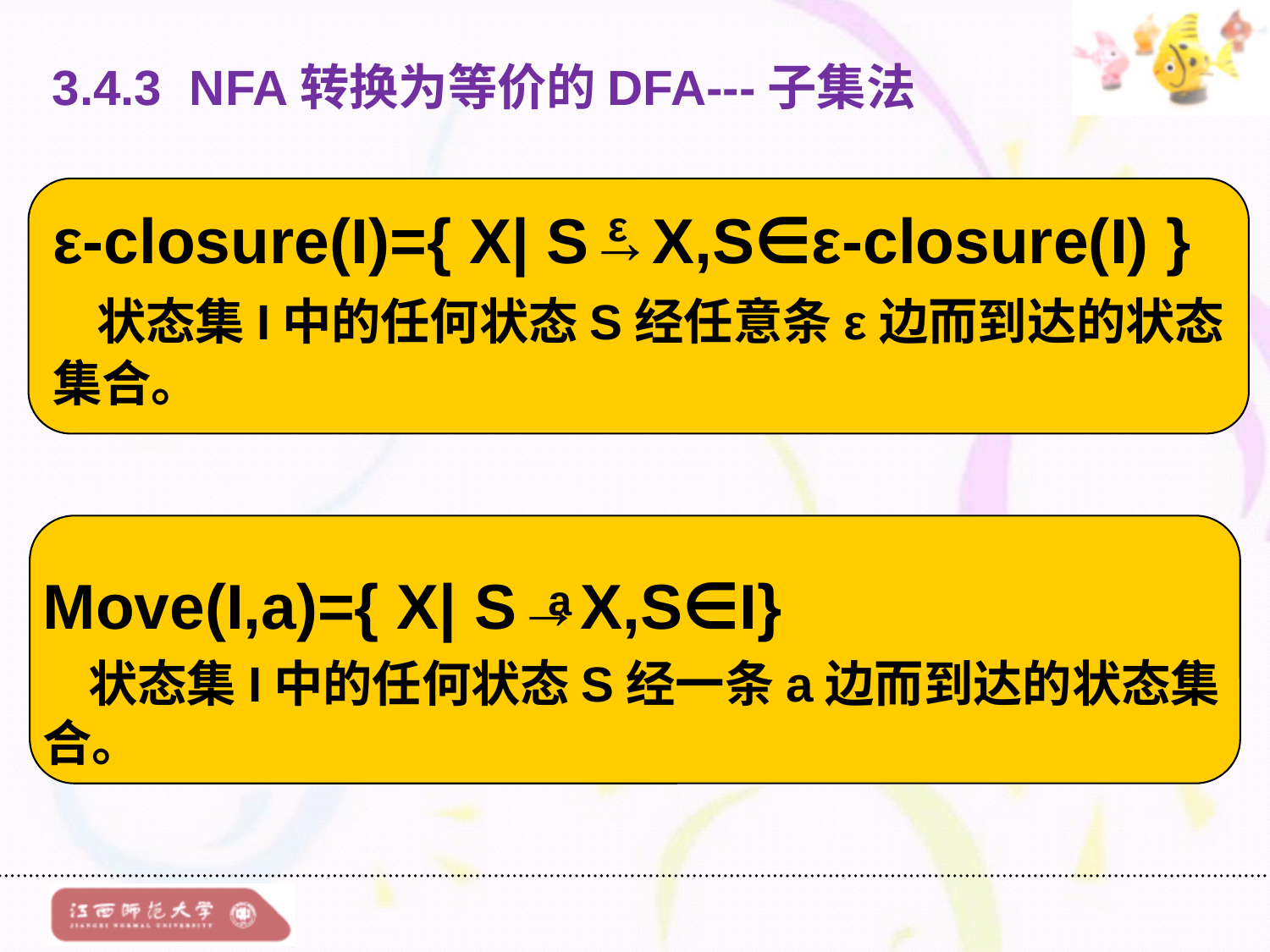

3.4.3  NFA转换为等价的DFA---子集法
ε-closure(I)={ X| S→X,S∈ε-closure(I) }
  状态集I中的任何状态S经任意条ε边而到达的状态集合。
ε
Move(I,a)={ X| S→X,S∈I}
   状态集I中的任何状态S经一条a边而到达的状态集合。
a